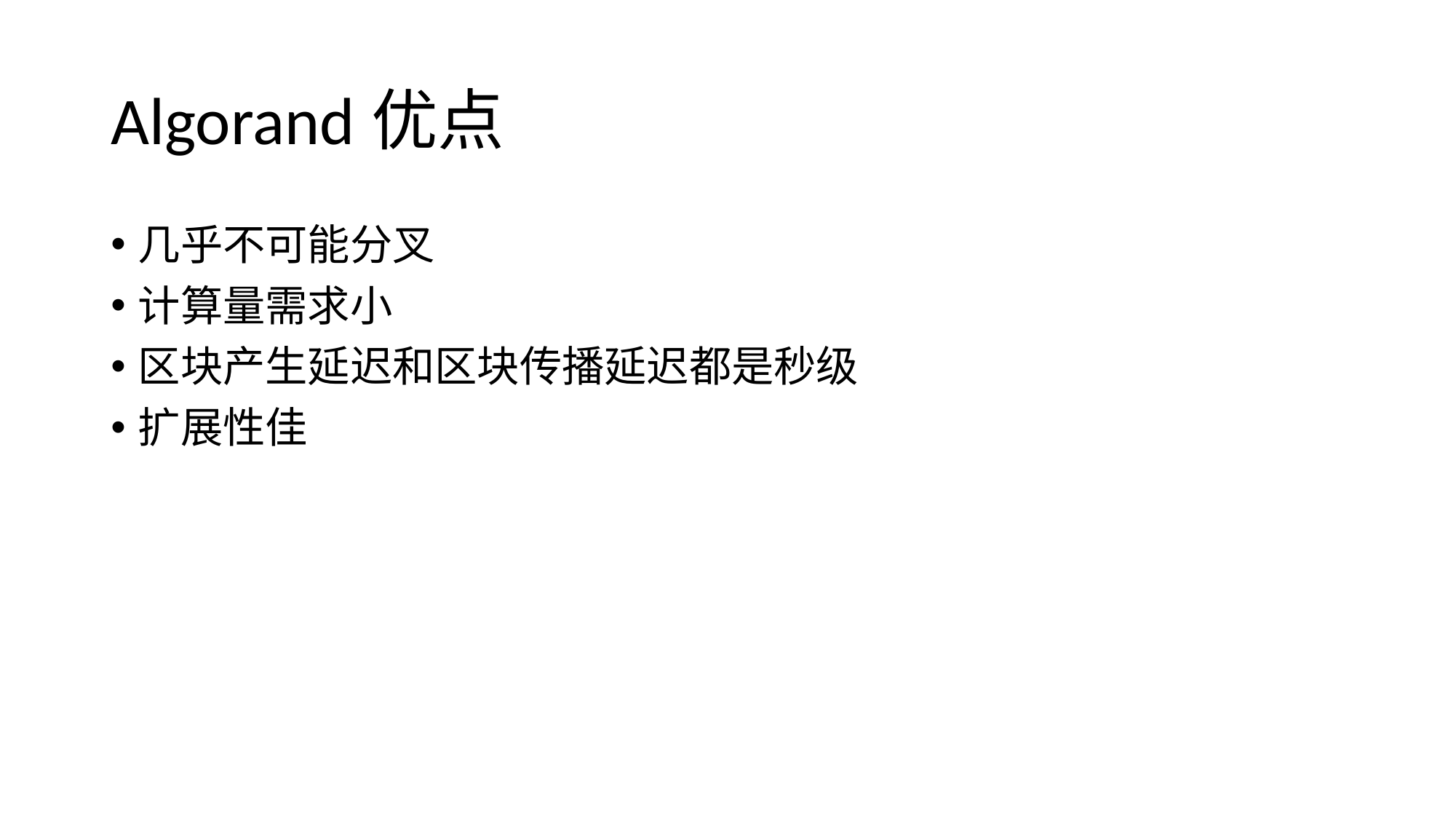

# Algorand优点
几乎不可能分叉
计算量需求小
区块产生延迟和区块传播延迟都是秒级
扩展性佳